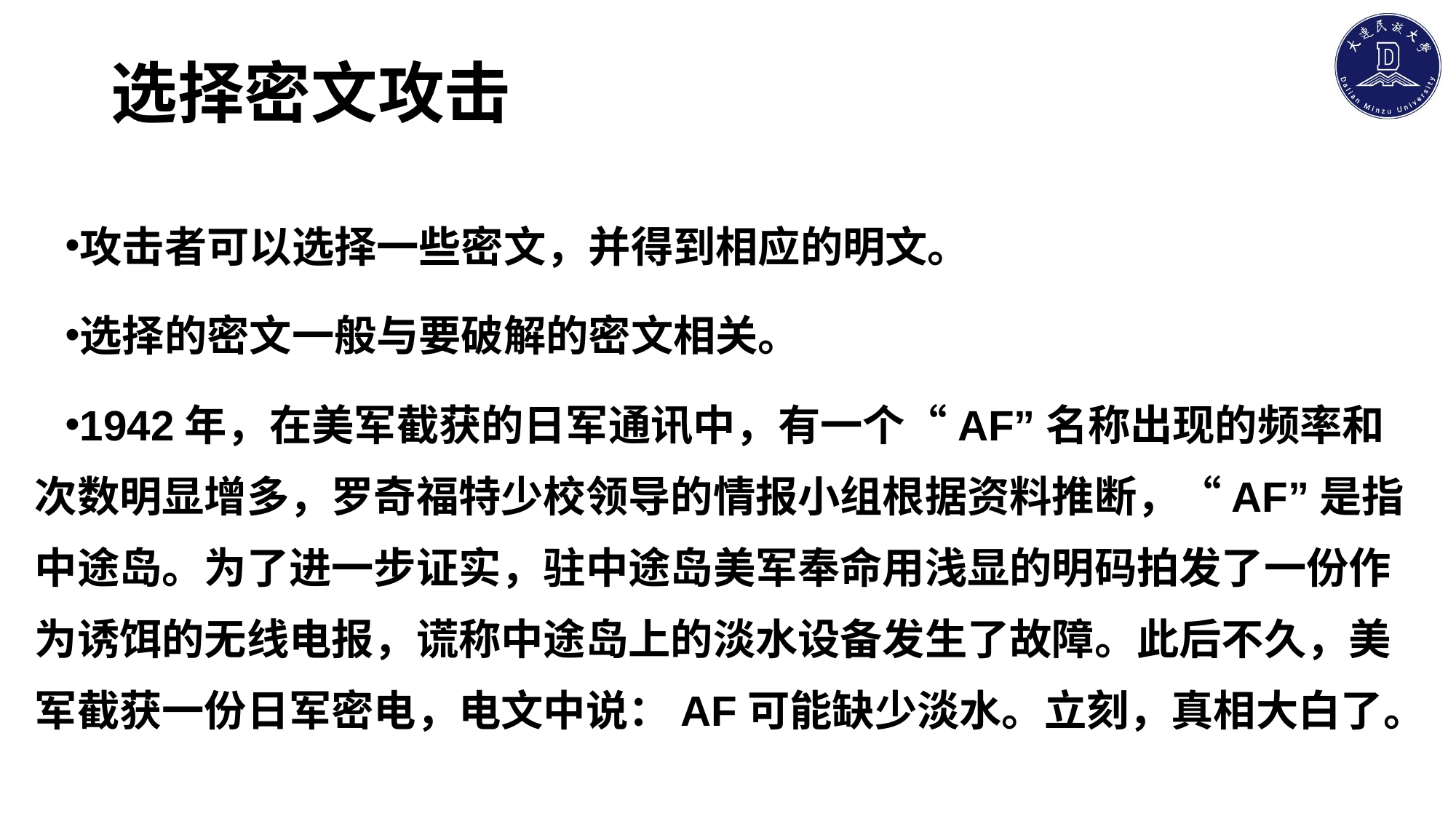

# 选择密文攻击
攻击者可以选择一些密文，并得到相应的明文。
选择的密文一般与要破解的密文相关。
1942年，在美军截获的日军通讯中，有一个“AF”名称出现的频率和次数明显增多，罗奇福特少校领导的情报小组根据资料推断，“AF”是指中途岛。为了进一步证实，驻中途岛美军奉命用浅显的明码拍发了一份作为诱饵的无线电报，谎称中途岛上的淡水设备发生了故障。此后不久，美军截获一份日军密电，电文中说：AF可能缺少淡水。立刻，真相大白了。